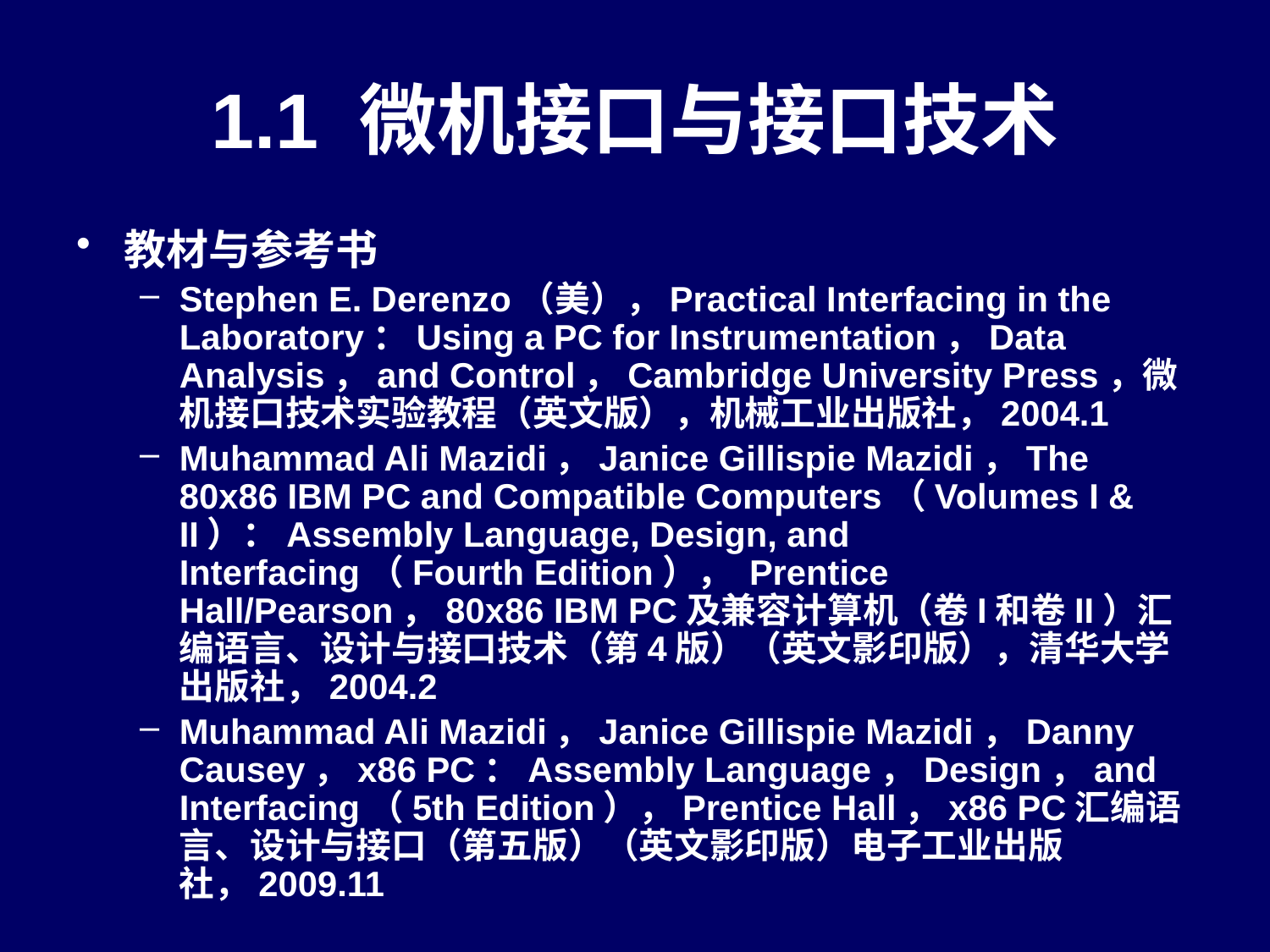

# 1.1 微机接口与接口技术
教材与参考书
Stephen E. Derenzo（美），Practical Interfacing in the Laboratory：Using a PC for Instrumentation，Data Analysis，and Control，Cambridge University Press，微机接口技术实验教程（英文版），机械工业出版社，2004.1
Muhammad Ali Mazidi，Janice Gillispie Mazidi，The 80x86 IBM PC and Compatible Computers（Volumes I & II）：Assembly Language, Design, and Interfacing（Fourth Edition）， Prentice Hall/Pearson，80x86 IBM PC及兼容计算机（卷I和卷II）汇编语言、设计与接口技术（第4版）（英文影印版），清华大学出版社，2004.2
Muhammad Ali Mazidi，Janice Gillispie Mazidi，Danny Causey，x86 PC：Assembly Language，Design，and Interfacing（5th Edition），Prentice Hall，x86 PC汇编语言、设计与接口（第五版）（英文影印版）电子工业出版社，2009.11